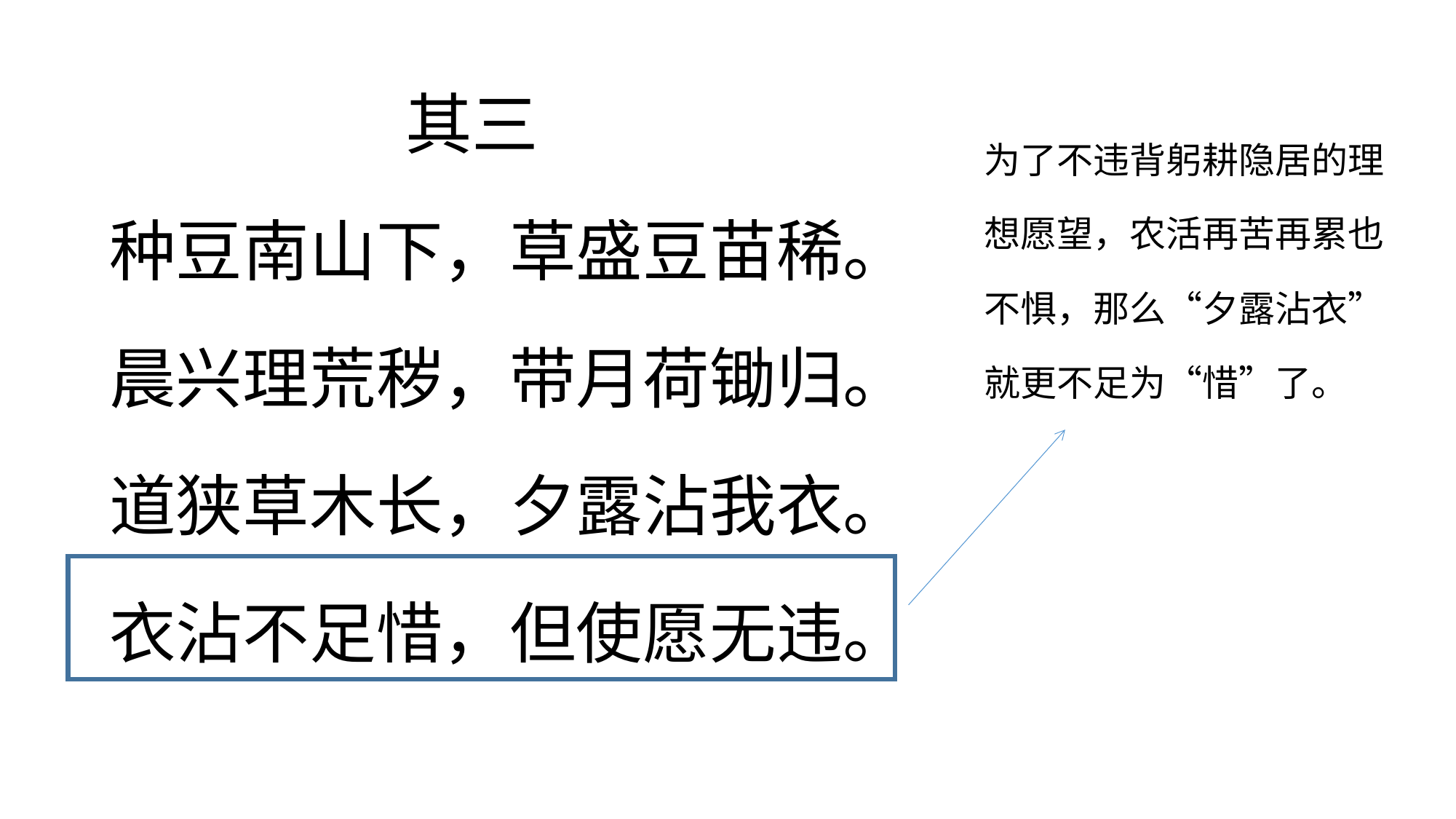

其三
种豆南山下，草盛豆苗稀。
晨兴理荒秽，带月荷锄归。
道狭草木长，夕露沾我衣。
衣沾不足惜，但使愿无违。
为了不违背躬耕隐居的理想愿望，农活再苦再累也不惧，那么“夕露沾衣”就更不足为“惜”了。